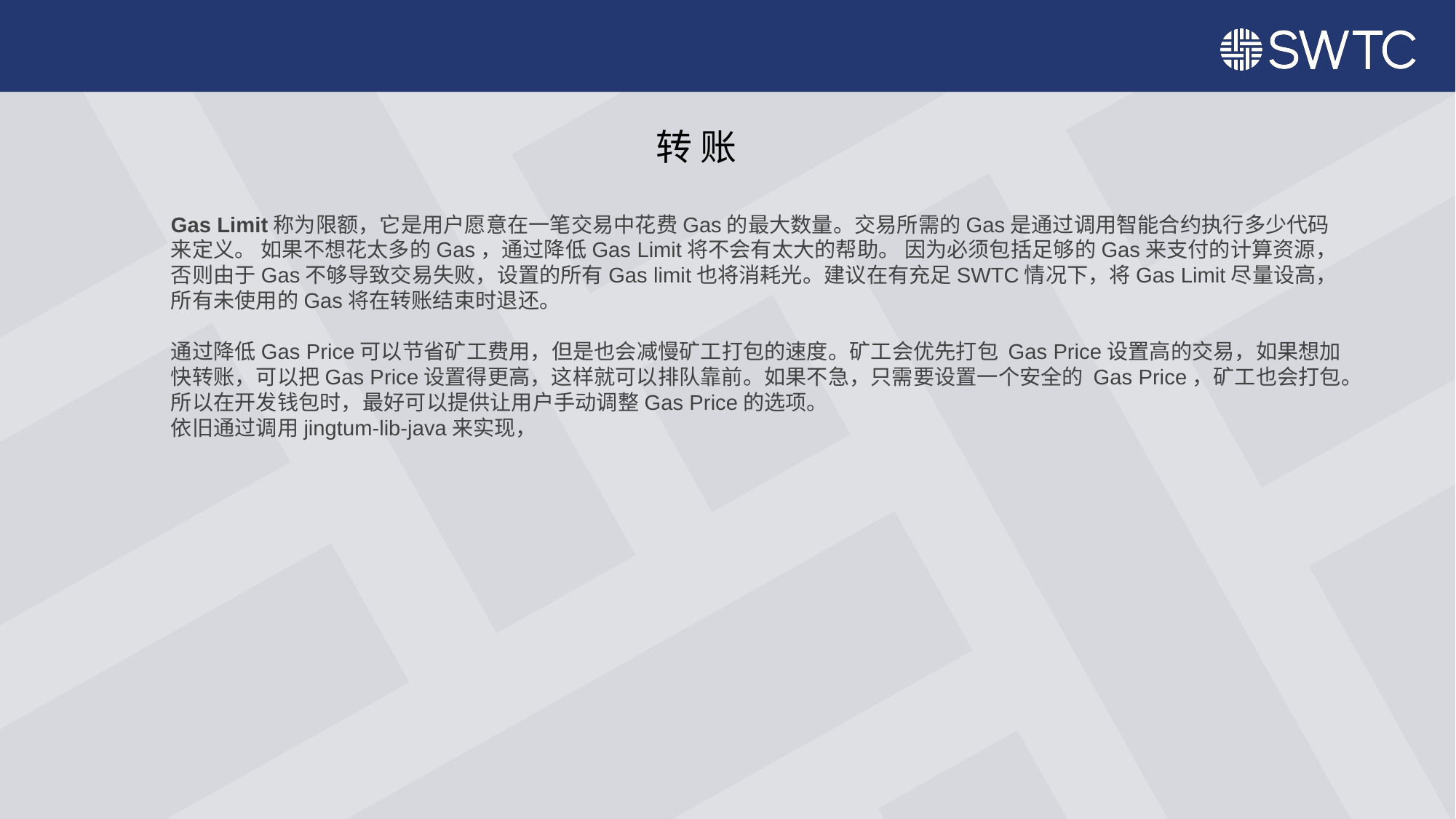

转 账
Gas Limit称为限额，它是用户愿意在一笔交易中花费Gas的最大数量。交易所需的Gas是通过调用智能合约执行多少代码来定义。 如果不想花太多的Gas，通过降低Gas Limit将不会有太大的帮助。 因为必须包括足够的Gas来支付的计算资源，否则由于Gas不够导致交易失败，设置的所有Gas limit也将消耗光。建议在有充足SWTC情况下，将Gas Limit尽量设高，所有未使用的Gas将在转账结束时退还。

通过降低Gas Price可以节省矿工费用，但是也会减慢矿工打包的速度。矿工会优先打包 Gas Price设置高的交易，如果想加快转账，可以把Gas Price设置得更高，这样就可以排队靠前。如果不急，只需要设置一个安全的 Gas Price，矿工也会打包。
所以在开发钱包时，最好可以提供让用户手动调整Gas Price的选项。
依旧通过调用jingtum-lib-java来实现，